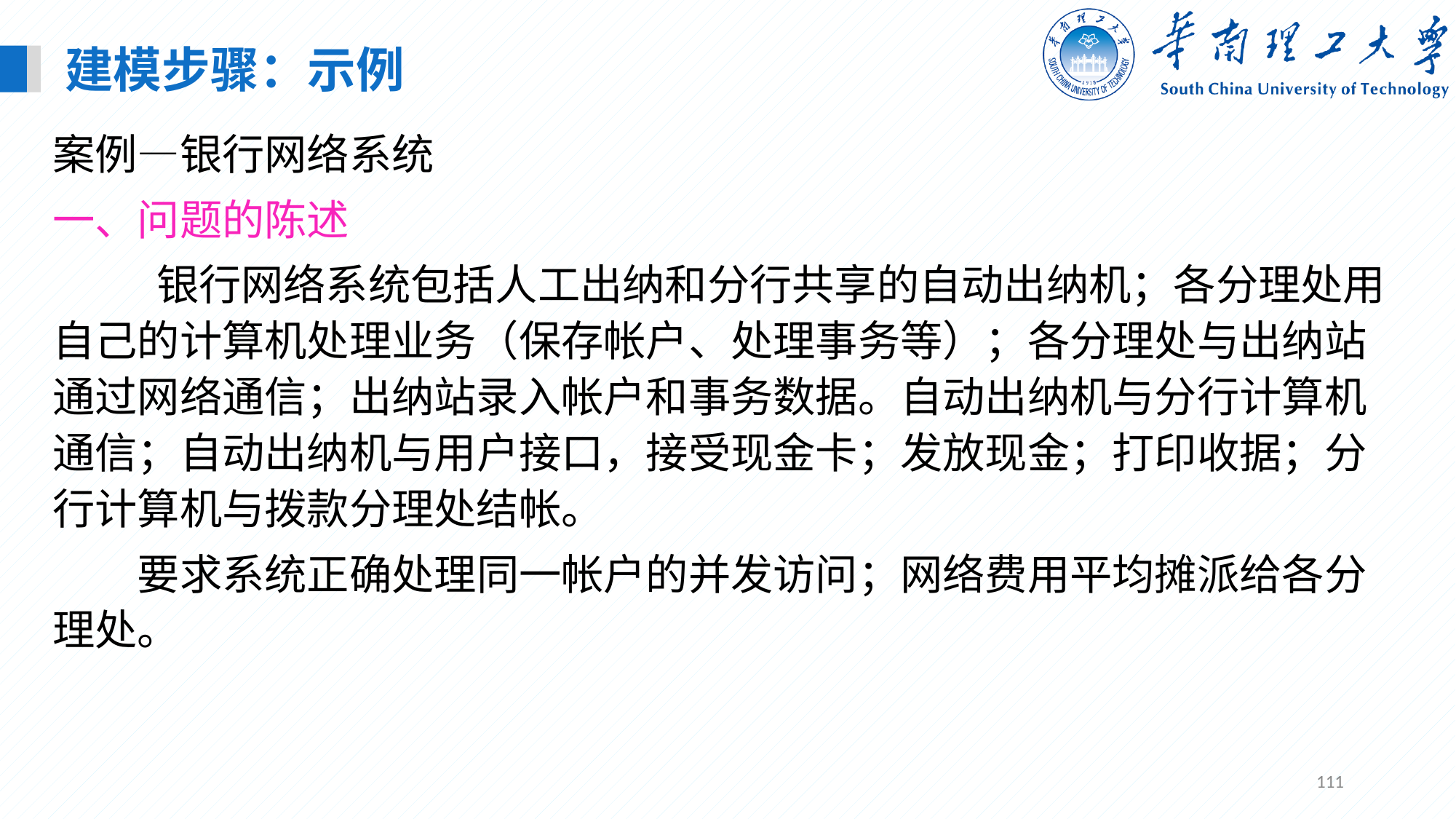

建模步骤：示例
案例—银行网络系统
一、问题的陈述
　　  银行网络系统包括人工出纳和分行共享的自动出纳机；各分理处用自己的计算机处理业务（保存帐户、处理事务等）；各分理处与出纳站通过网络通信；出纳站录入帐户和事务数据。自动出纳机与分行计算机通信；自动出纳机与用户接口，接受现金卡；发放现金；打印收据；分行计算机与拨款分理处结帐。
　　要求系统正确处理同一帐户的并发访问；网络费用平均摊派给各分理处。
111